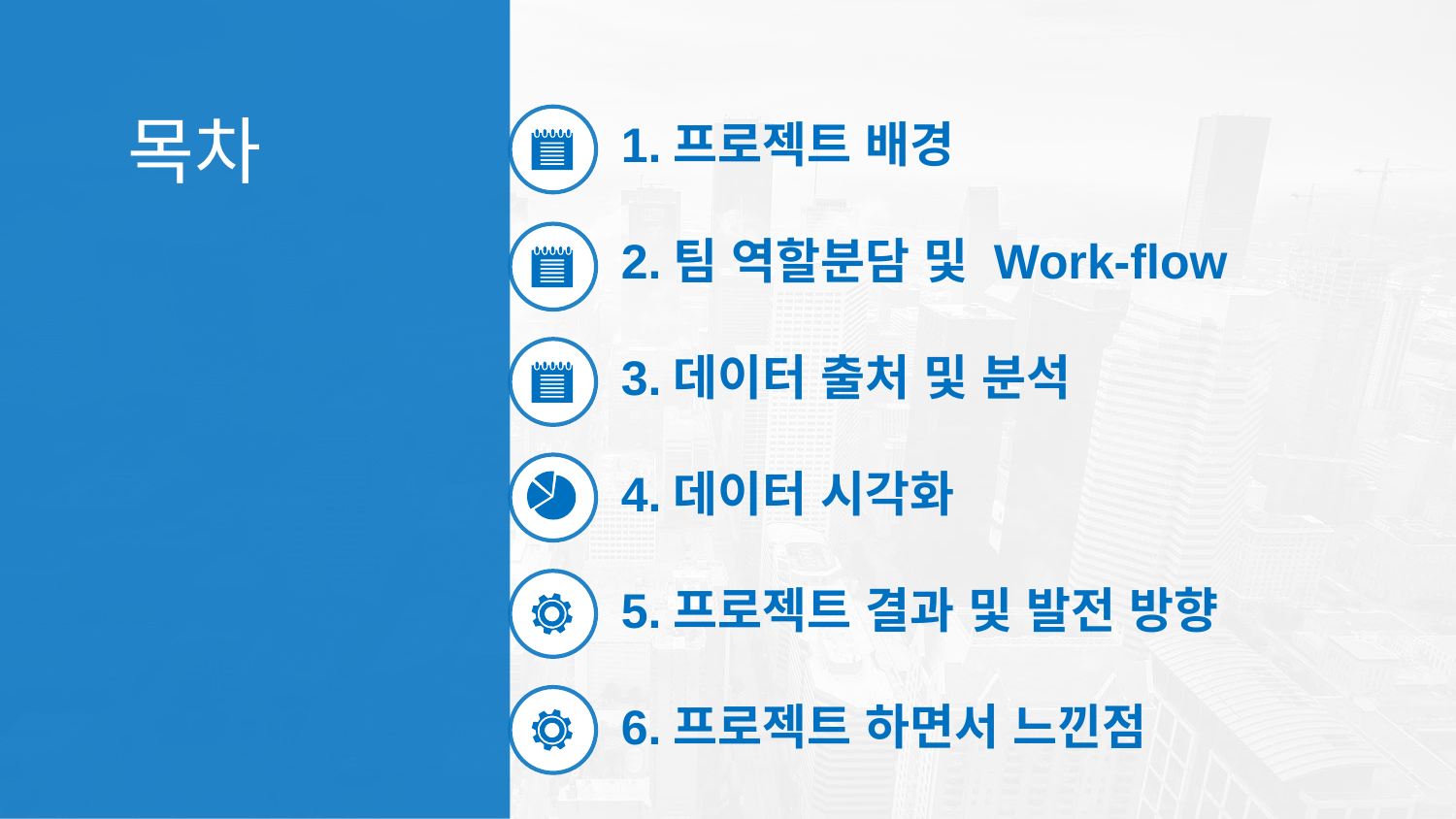

목차

1.프로젝트 배경

2.팀 역할분담 및 Work-flow

3.데이터 출처 및 분석

4.데이터 시각화

5.프로젝트 결과 및 발전 방향

6.프로젝트 하면서 느낀점